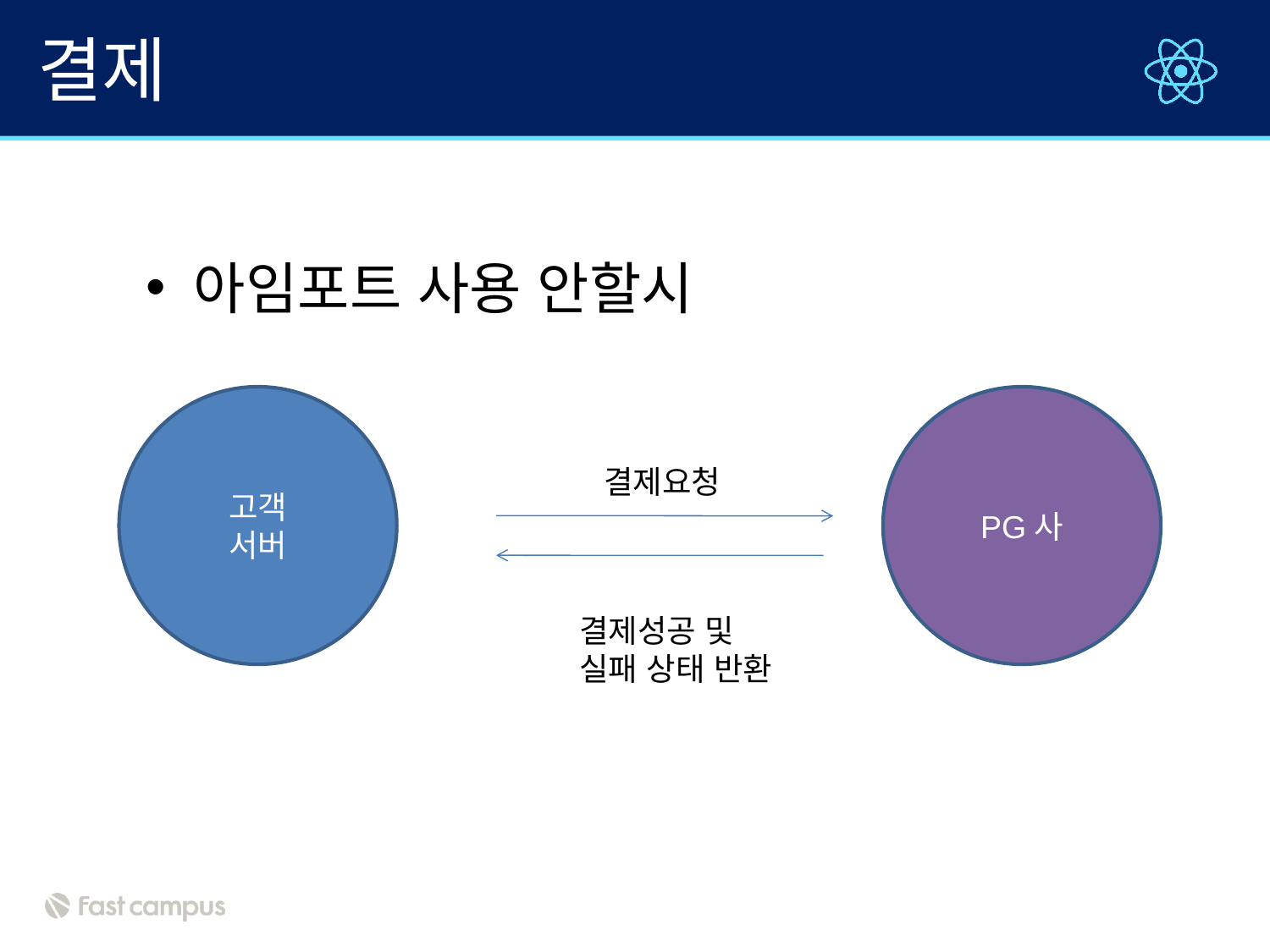

# 결제
아임포트 사용 안할시

고객
서버
PG사
결제요청
결제성공 및
실패 상태 반환